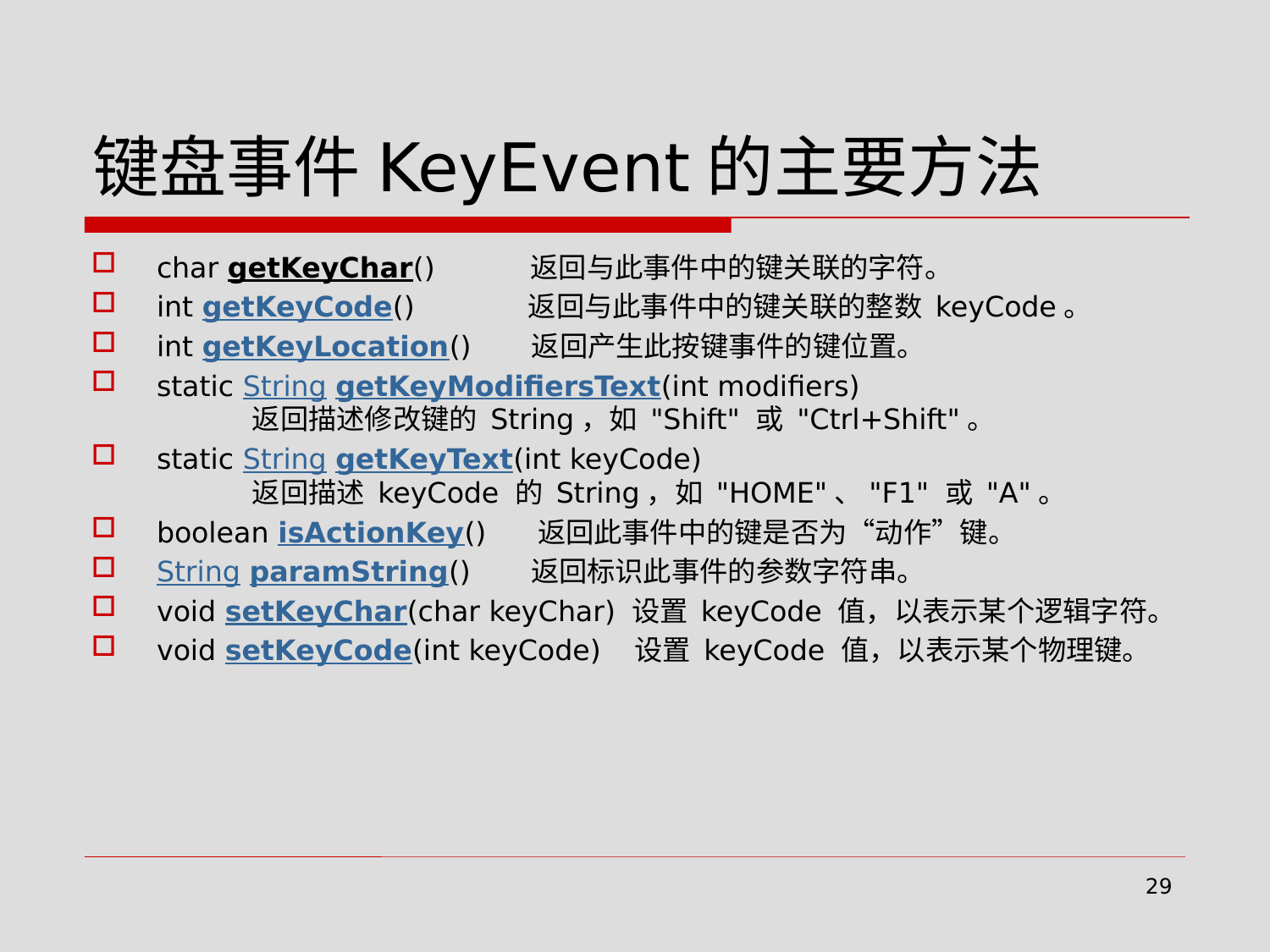

# 键盘事件KeyEvent的主要方法
char getKeyChar()          返回与此事件中的键关联的字符。
int getKeyCode()            返回与此事件中的键关联的整数 keyCode。
int getKeyLocation()      返回产生此按键事件的键位置。
static String getKeyModifiersText(int modifiers)
          返回描述修改键的 String，如 "Shift" 或 "Ctrl+Shift"。
static String getKeyText(int keyCode)
          返回描述 keyCode 的 String，如 "HOME"、"F1" 或 "A"。
boolean isActionKey()     返回此事件中的键是否为“动作”键。
String paramString()      返回标识此事件的参数字符串。
void setKeyChar(char keyChar) 设置 keyCode 值，以表示某个逻辑字符。
void setKeyCode(int keyCode)   设置 keyCode 值，以表示某个物理键。
29